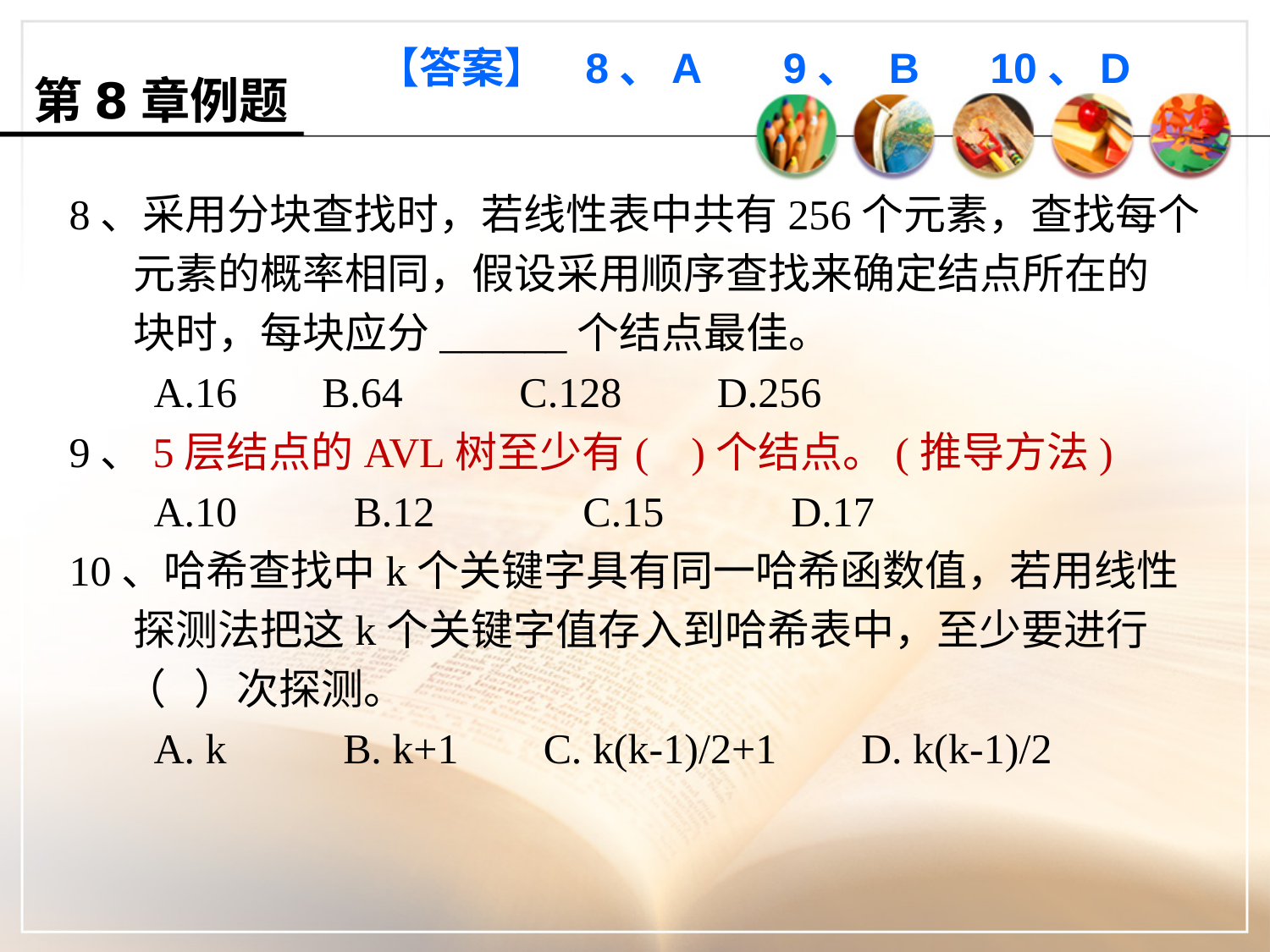

【答案】   8、A       9、  B      10、D
第8章例题
   8、采用分块查找时，若线性表中共有256个元素，查找每个
         元素的概率相同，假设采用顺序查找来确定结点所在的
         块时，每块应分______个结点最佳。
           A.16        B.64           C.128         D.256
   9、5层结点的AVL树至少有(    )个结点。(推导方法)
           A.10           B.12              C.15            D.17
   10、哈希查找中k个关键字具有同一哈希函数值，若用线性
         探测法把这k个关键字值存入到哈希表中，至少要进行
        （   ）次探测。
           A. k           B. k+1        C. k(k-1)/2+1        D. k(k-1)/2